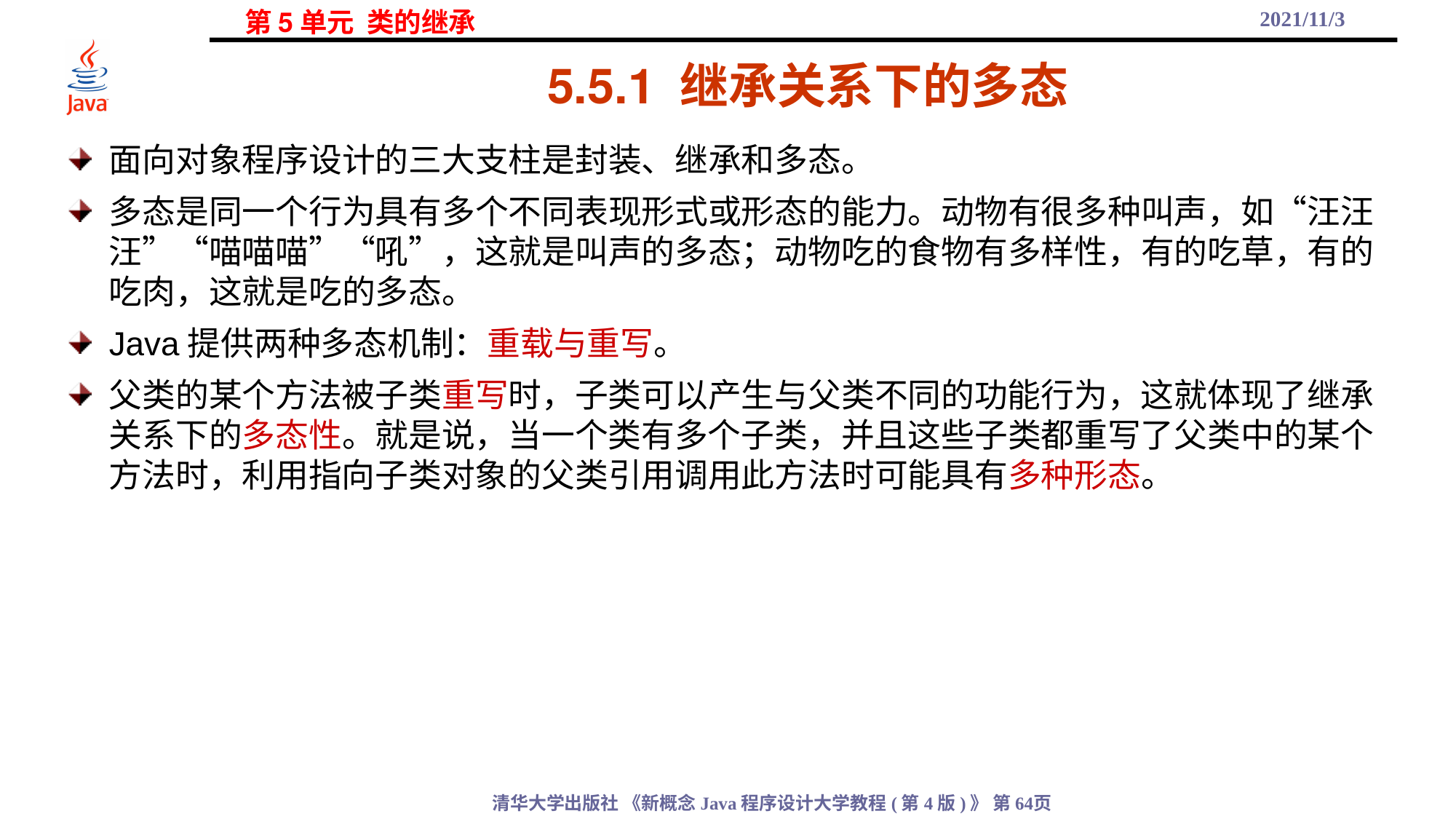

2021/11/3
# 5.5.1 继承关系下的多态
面向对象程序设计的三大支柱是封装、继承和多态。
多态是同一个行为具有多个不同表现形式或形态的能力。动物有很多种叫声，如“汪汪汪”“喵喵喵”“吼”，这就是叫声的多态；动物吃的食物有多样性，有的吃草，有的吃肉，这就是吃的多态。
Java提供两种多态机制：重载与重写。
父类的某个方法被子类重写时，子类可以产生与父类不同的功能行为，这就体现了继承关系下的多态性。就是说，当一个类有多个子类，并且这些子类都重写了父类中的某个方法时，利用指向子类对象的父类引用调用此方法时可能具有多种形态。